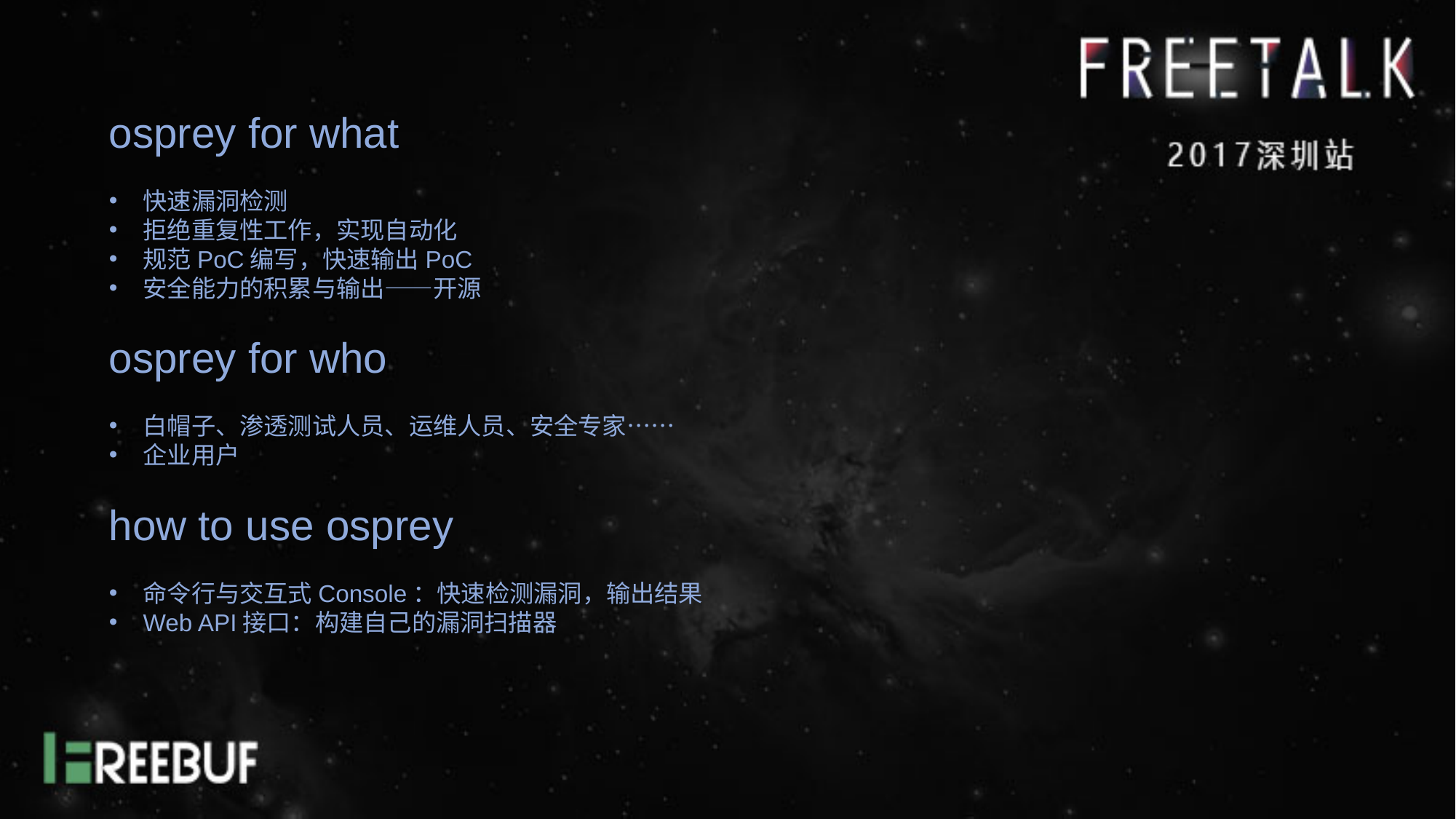

osprey for what

快速漏洞检测
拒绝重复性工作，实现自动化
规范PoC编写，快速输出PoC
安全能力的积累与输出——开源

osprey for who

白帽子、渗透测试人员、运维人员、安全专家……
企业用户

how to use osprey

命令行与交互式Console：快速检测漏洞，输出结果
Web API接口：构建自己的漏洞扫描器